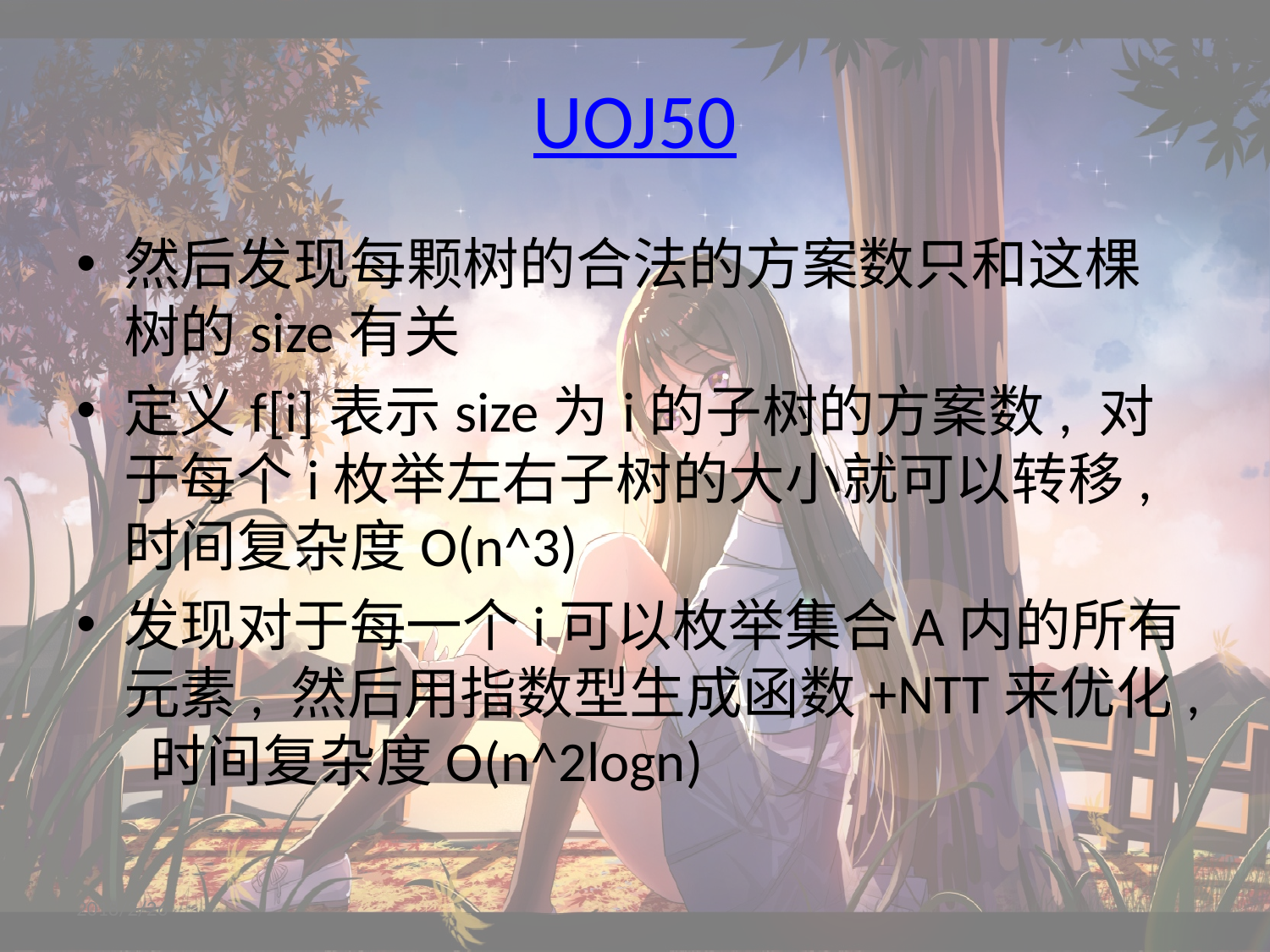

# UOJ50
然后发现每颗树的合法的方案数只和这棵树的size有关
定义f[i]表示size为i的子树的方案数, 对于每个i枚举左右子树的大小就可以转移, 时间复杂度O(n^3)
发现对于每一个i可以枚举集合A内的所有元素, 然后用指数型生成函数+NTT来优化, 时间复杂度O(n^2logn)
2018/2/26